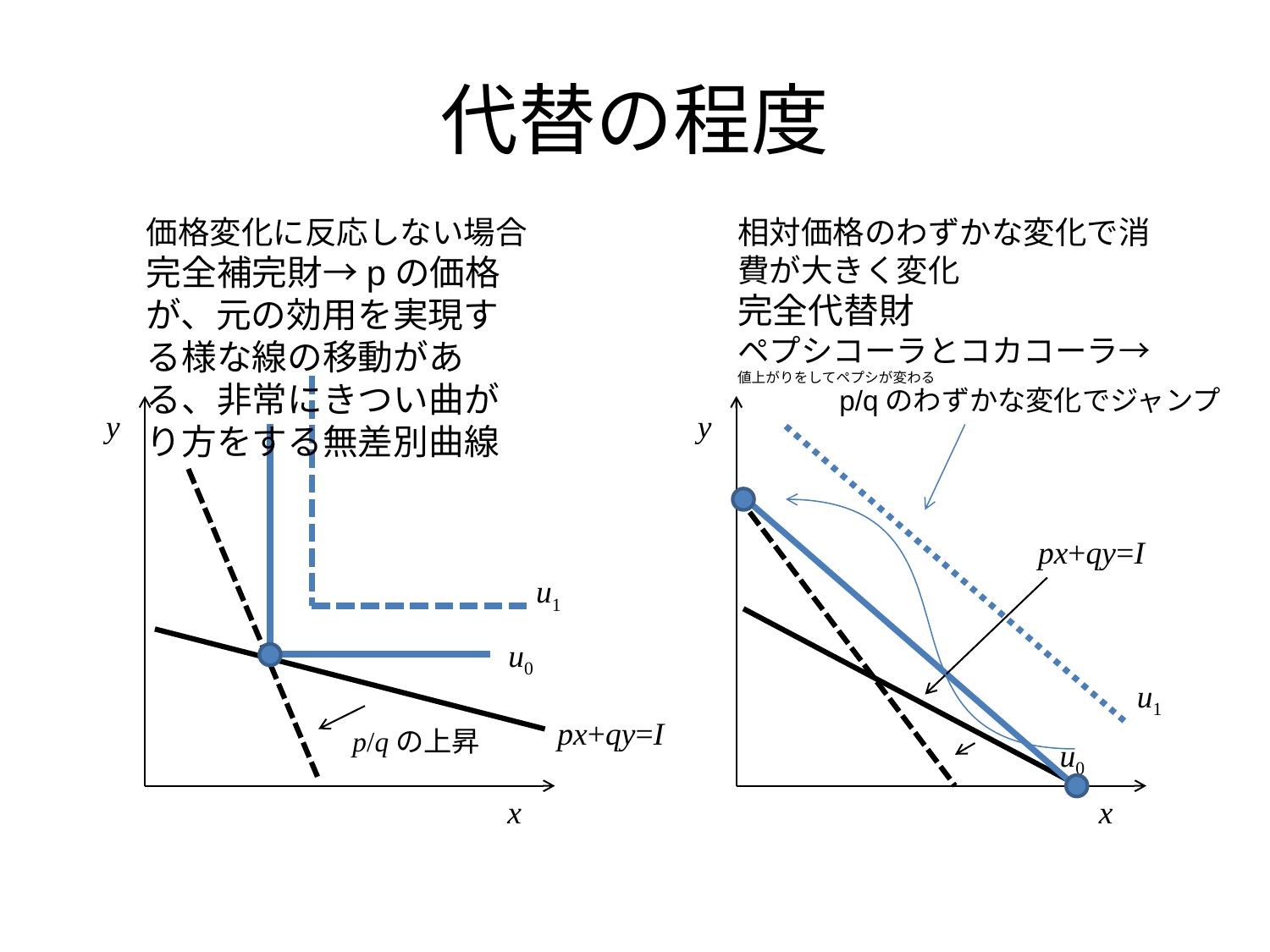

# 代替の程度
価格変化に反応しない場合
完全補完財→pの価格が、元の効用を実現する様な線の移動がある、非常にきつい曲がり方をする無差別曲線

相対価格のわずかな変化で消費が大きく変化
完全代替財
ペプシコーラとコカコーラ→値上がりをしてペプシが変わる
p/qのわずかな変化でジャンプ
y
x
y
x

px+qy=I
u1

u0

u1
px+qy=I
p/qの上昇
u0